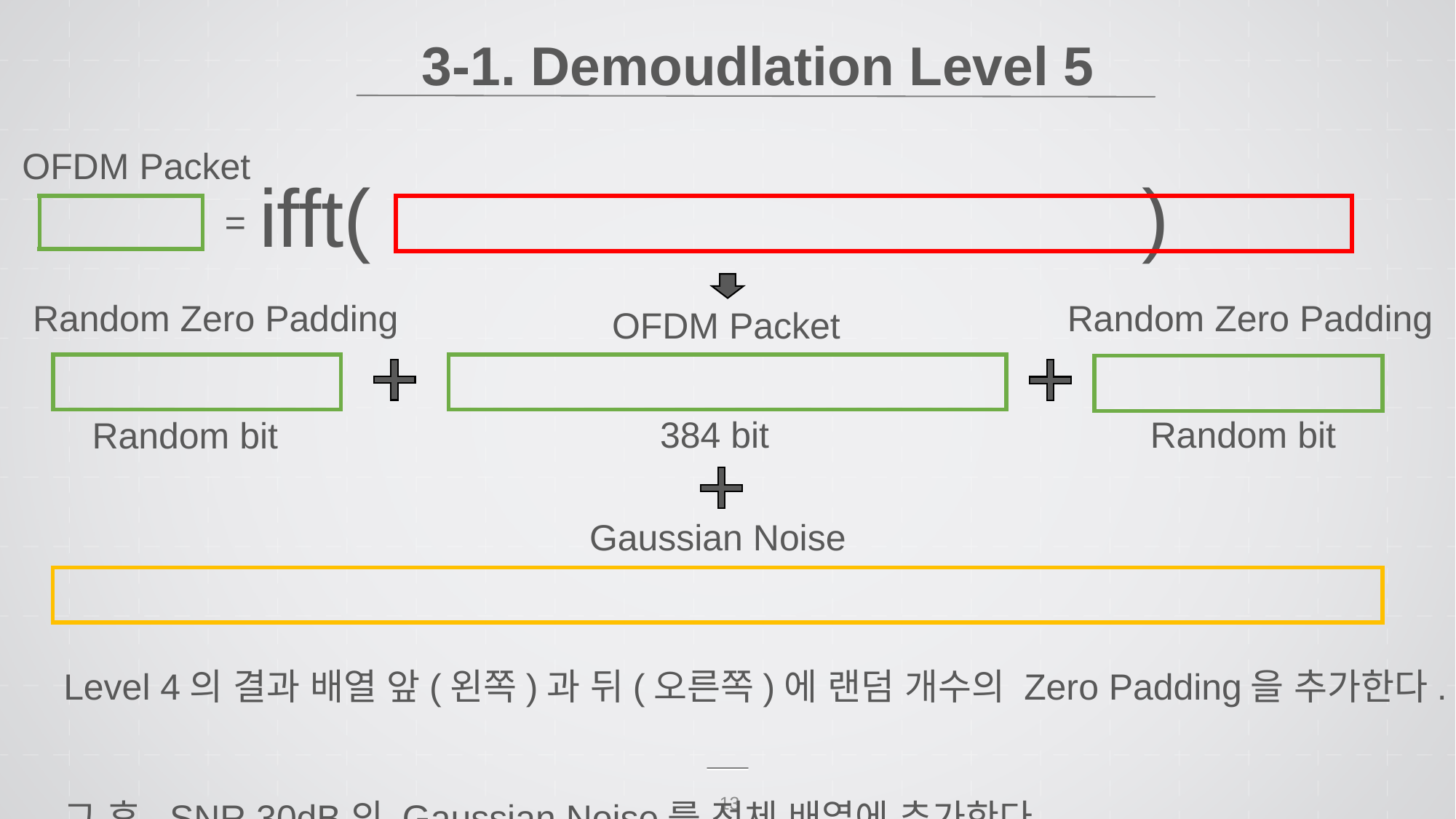

3-1. Demoudlation Level 5
OFDM Packet
ifft(                                  )
=
|  |
| --- |
|  |
| --- |

Random Zero Padding
Random Zero Padding
OFDM Packet

|  |
| --- |
|  |
| --- |
|  |
| --- |
Random bit
384 bit
Random bit

Gaussian Noise
|  |
| --- |
Level 4의 결과 배열 앞(왼쪽)과 뒤(오른쪽)에 랜덤 개수의 Zero Padding을 추가한다.
그 후, SNR 30dB의 Gaussian Noise를 전체 배열에 추가한다.
13